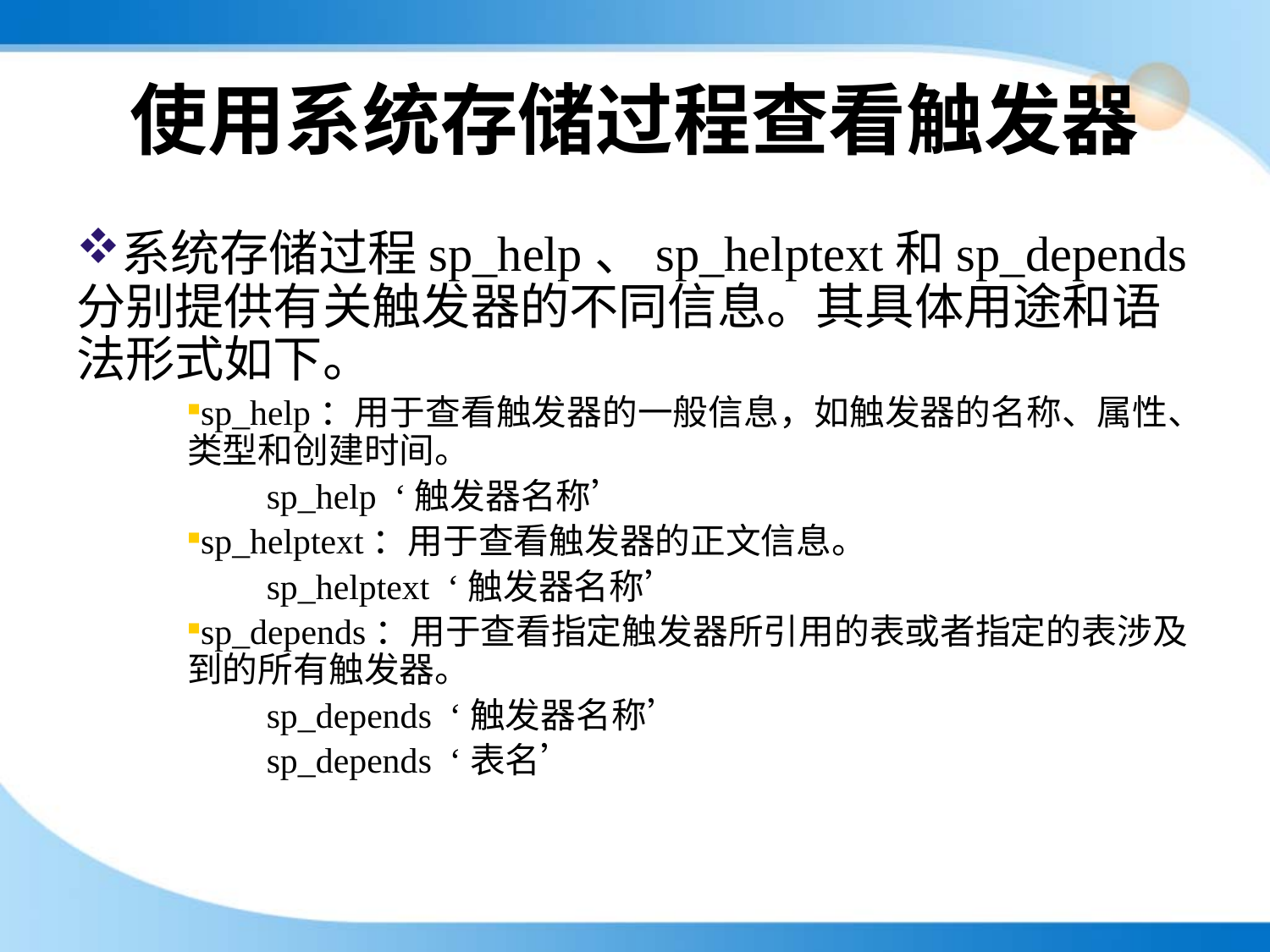

# 使用系统存储过程查看触发器
系统存储过程sp_help、sp_helptext和sp_depends分别提供有关触发器的不同信息。其具体用途和语法形式如下。
sp_help：用于查看触发器的一般信息，如触发器的名称、属性、类型和创建时间。
　　sp_help  ‘触发器名称’
sp_helptext：用于查看触发器的正文信息。
　　sp_helptext  ‘触发器名称’
sp_depends：用于查看指定触发器所引用的表或者指定的表涉及到的所有触发器。
　　sp_depends  ‘触发器名称’
　　sp_depends  ‘表名’